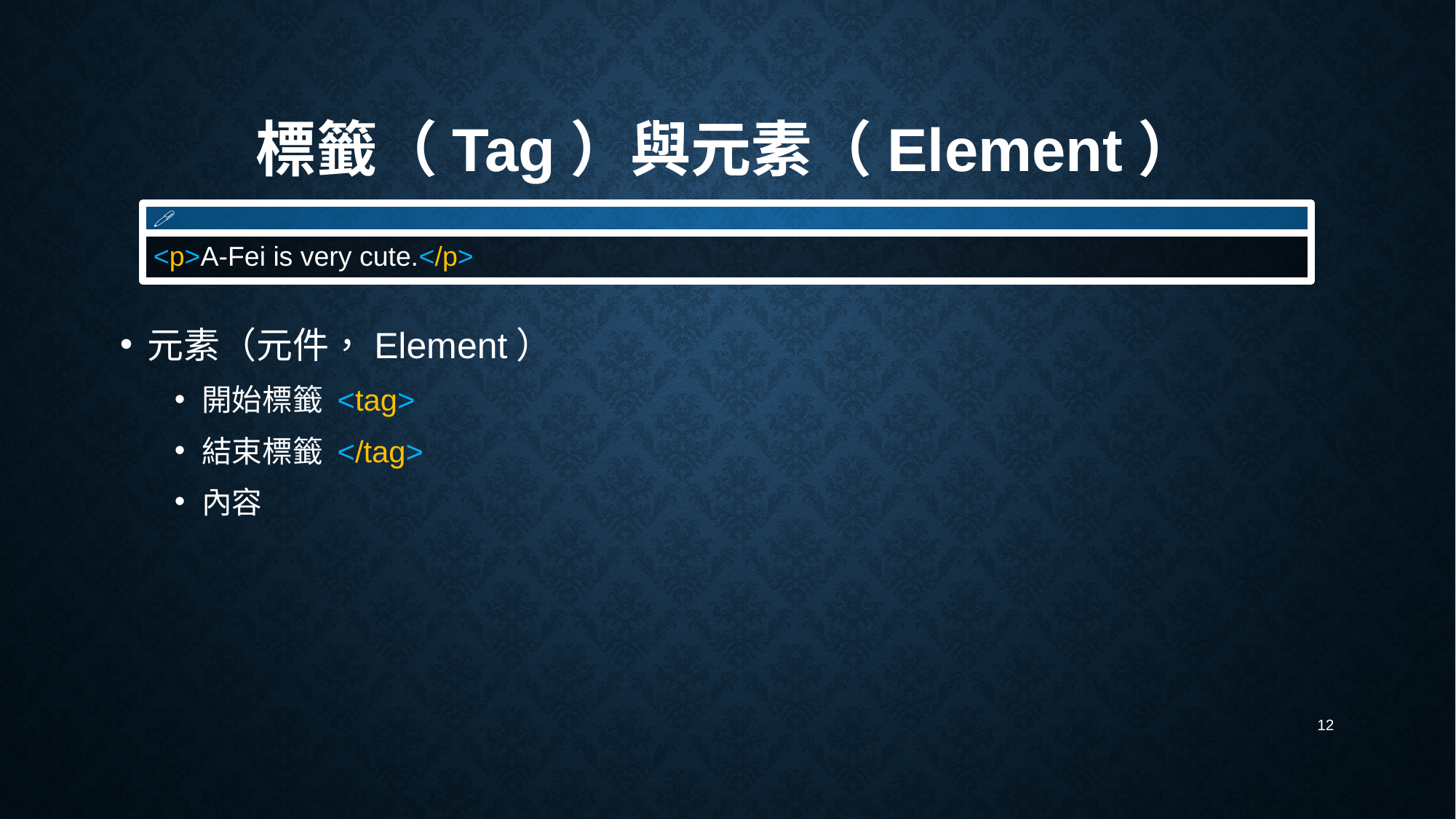

# 標籤（Tag）與元素（Element）
🖊
<p>A-Fei is very cute.</p>
元素（元件，Element）
開始標籤 <tag>
結束標籤 </tag>
內容
12